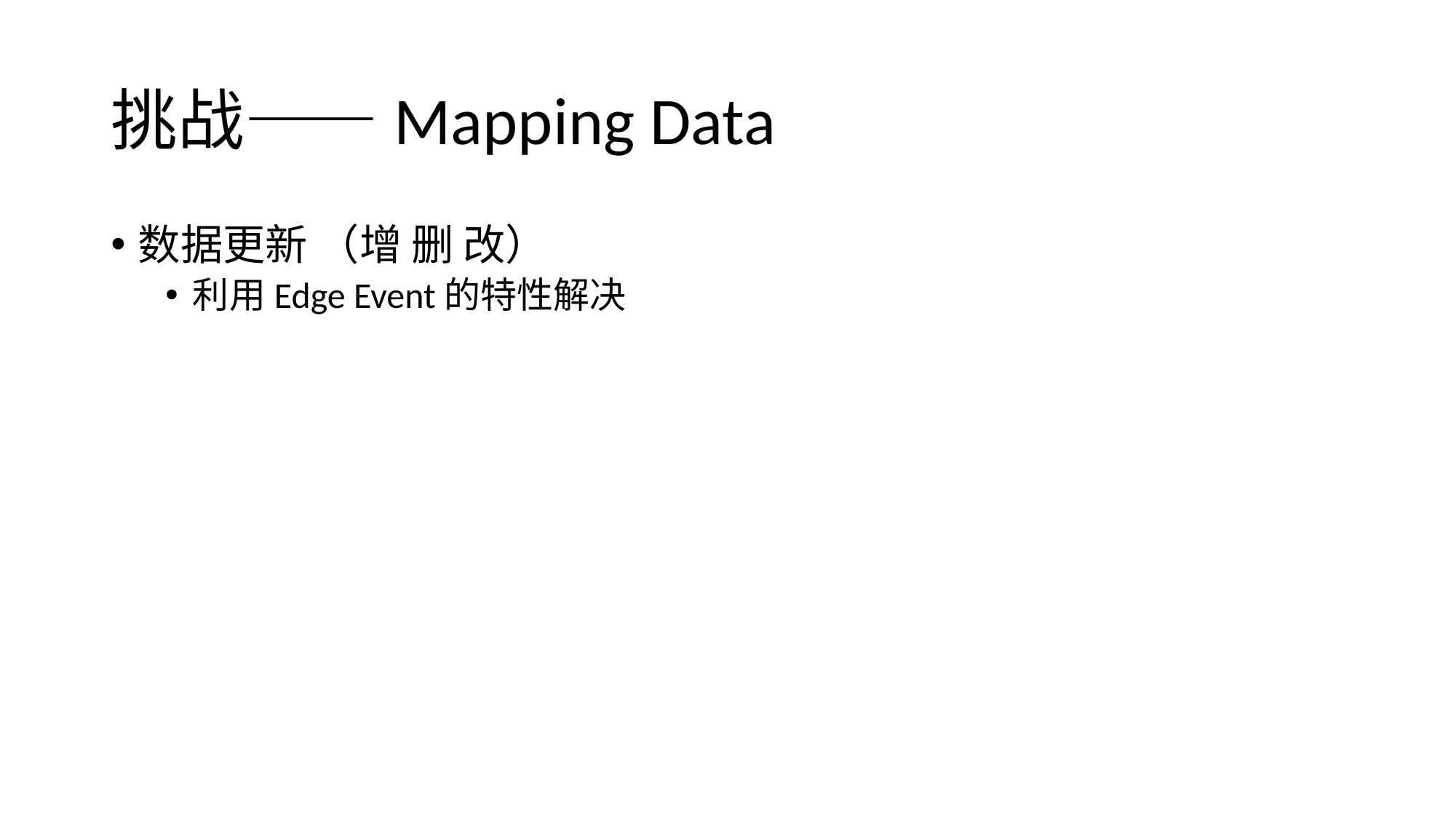

# 挑战——Mapping Data
数据更新 （增 删 改）
利用Edge Event的特性解决